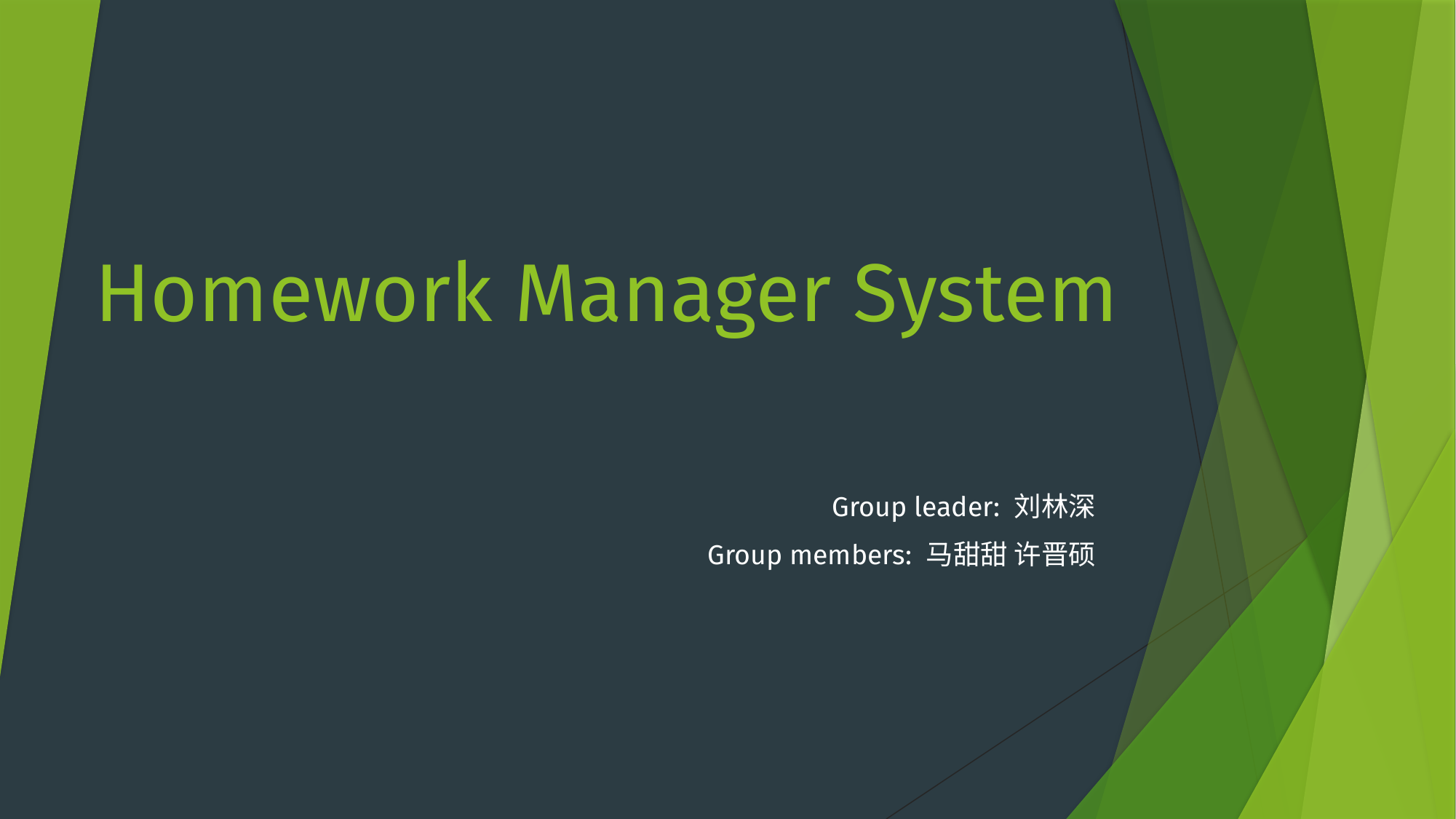

# Homework Manager System
Group leader: 刘林深
Group members: 马甜甜 许晋硕